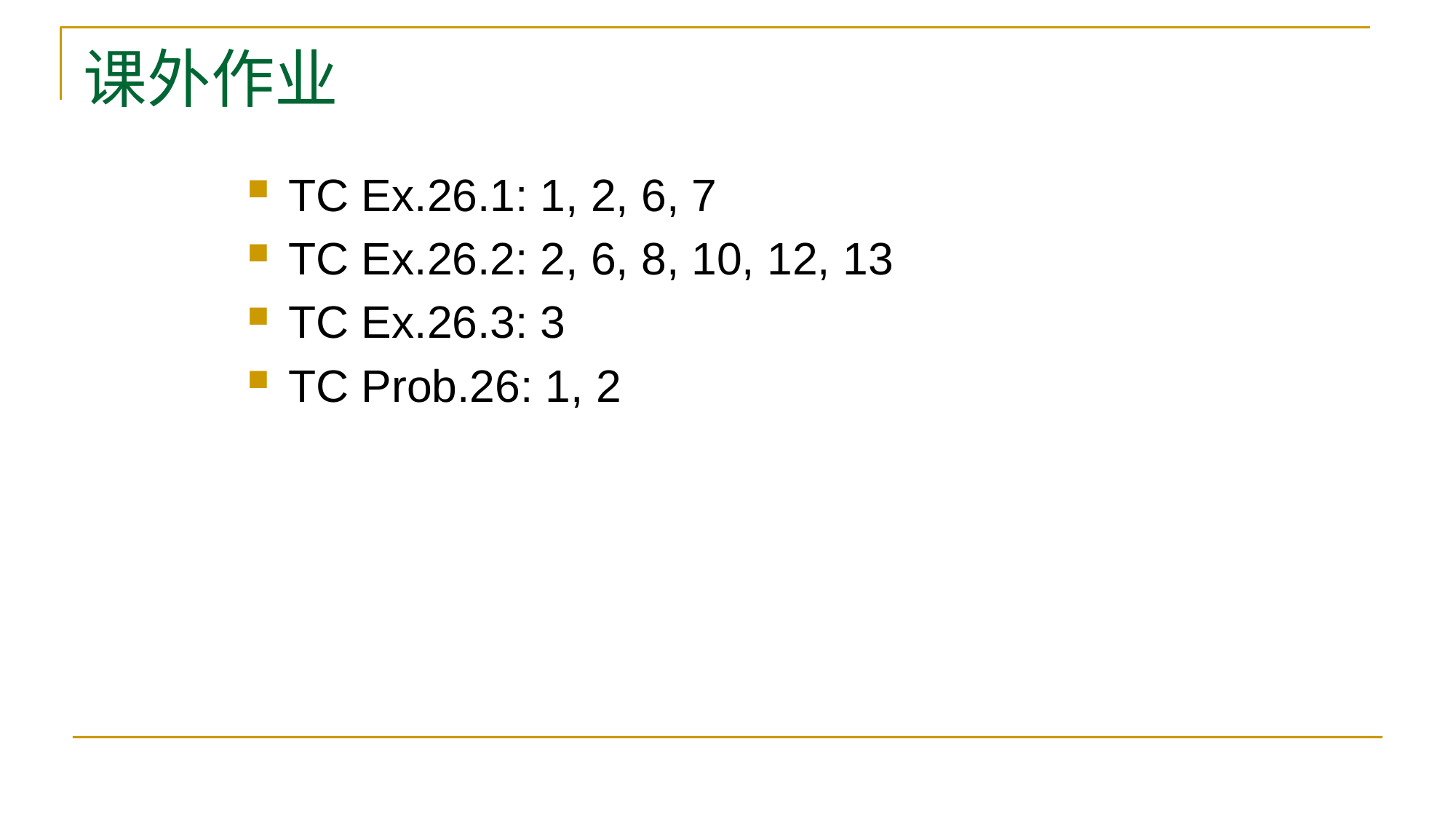

# 课外作业
TC Ex.26.1: 1, 2, 6, 7
TC Ex.26.2: 2, 6, 8, 10, 12, 13
TC Ex.26.3: 3
TC Prob.26: 1, 2